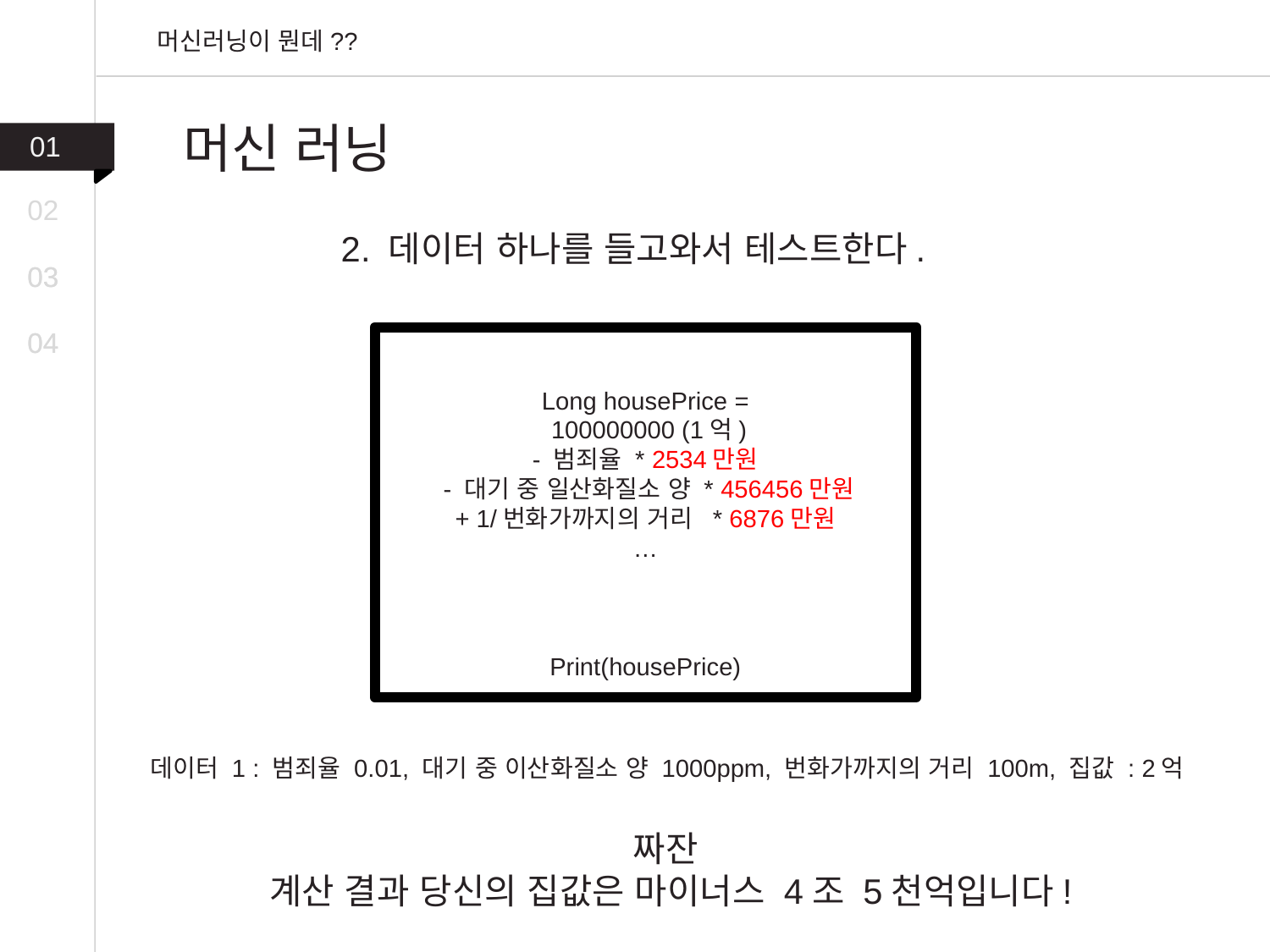

머신러닝이 뭔데??
머신 러닝
01

02
2. 데이터 하나를 들고와서 테스트한다.
03
03
04
04

Long housePrice =
 100000000 (1억)
- 범죄율 * 2534만원
 - 대기 중 일산화질소 양 * 456456만원
+ 1/번화가까지의 거리  * 6876만원
…

Print(housePrice)
데이터 1 : 범죄율 0.01, 대기 중 이산화질소 양 1000ppm, 번화가까지의 거리 100m, 집값 : 2억
짜잔
계산 결과 당신의 집값은 마이너스 4조 5천억입니다!